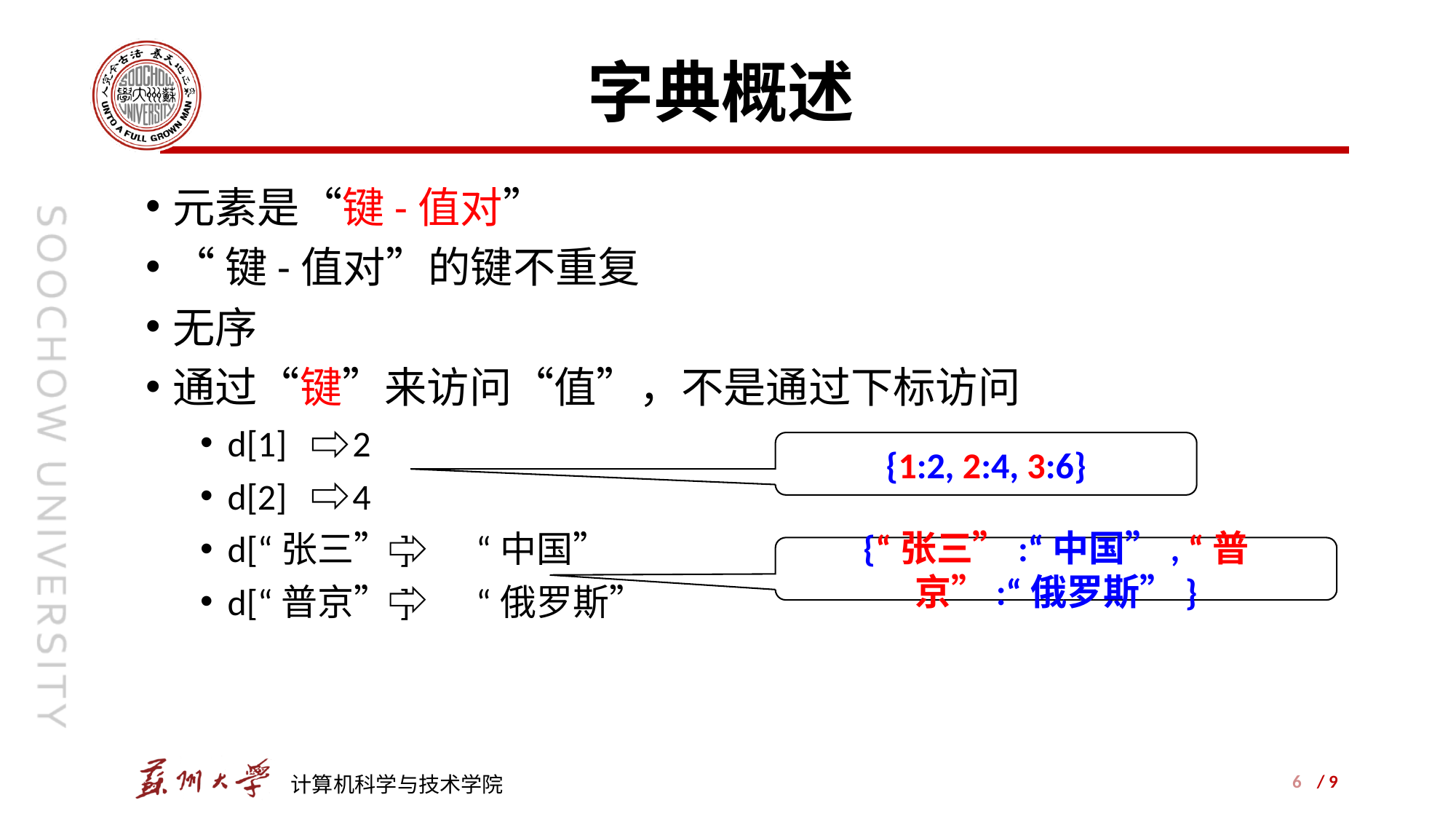

# 字典概述
元素是“键-值对”
“键-值对”的键不重复
无序
通过“键”来访问“值”，不是通过下标访问
d[1]        2
d[2]        4
d[“张三”]        “中国”
d[“普京”]        “俄罗斯”

{1:2, 2:4, 3:6}

{“张三”:“中国”, “普京”:“俄罗斯”}

6